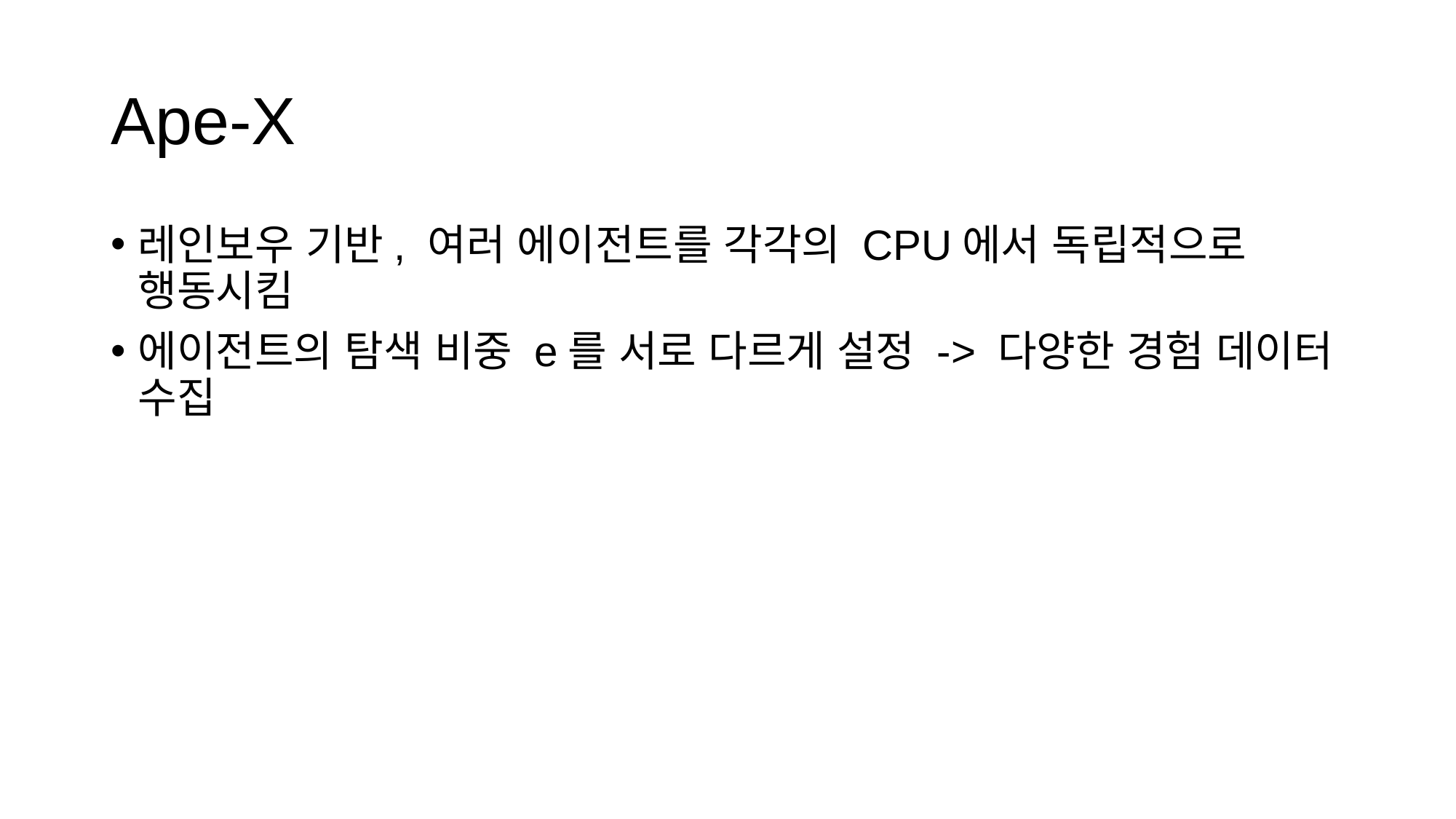

# Ape-X
레인보우 기반, 여러 에이전트를 각각의 CPU에서 독립적으로 행동시킴
에이전트의 탐색 비중 e를 서로 다르게 설정 -> 다양한 경험 데이터 수집